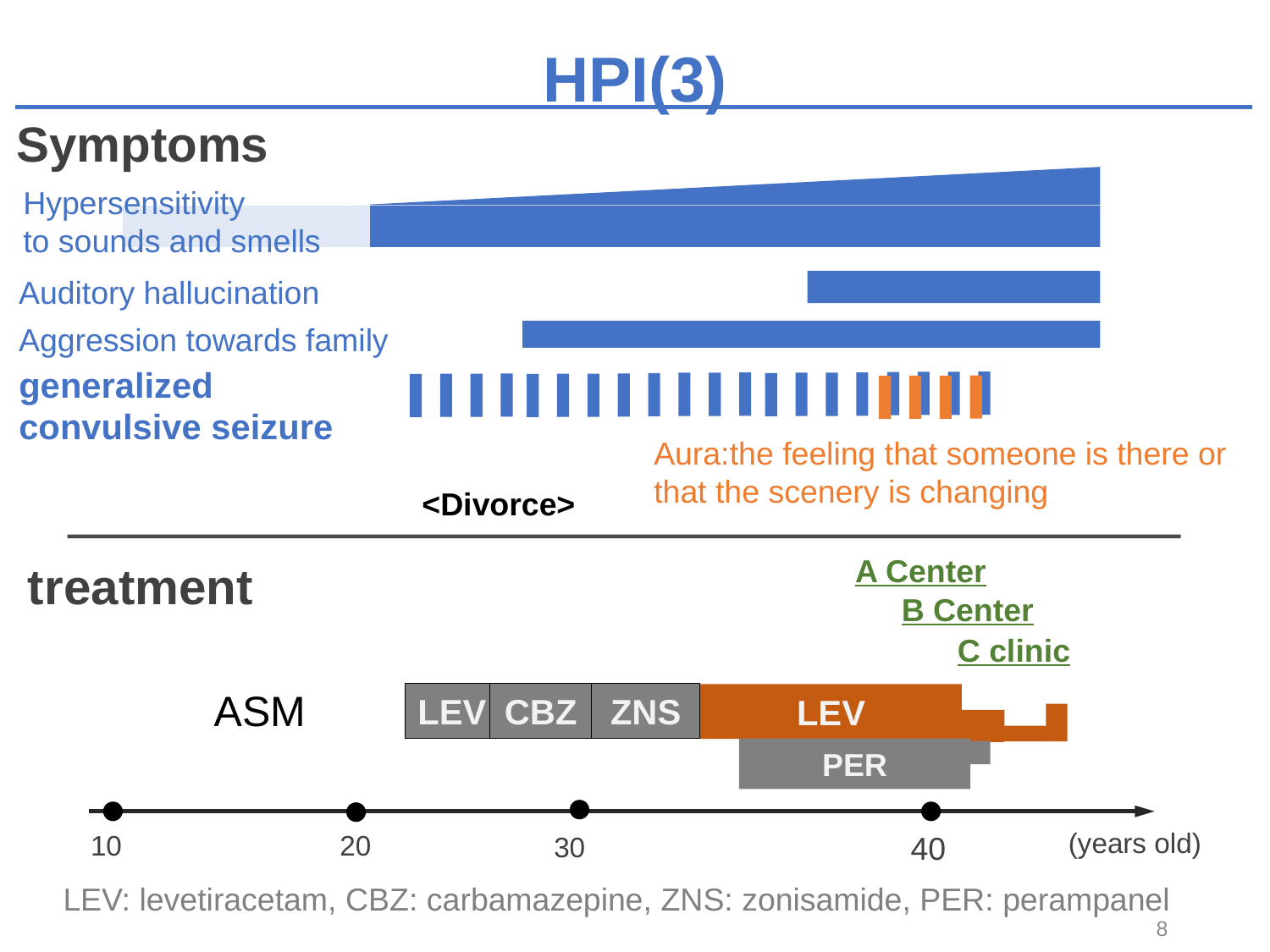

# HPI(3)
Symptoms

Hypersensitivity
to sounds and smells

Auditory hallucination

Aggression towards family

generalized convulsive seizure

Aura:the feeling that someone is there or that the scenery is changing
<Divorce>
A Center
treatment
B Center
C clinic
ASM
CBZ
ZNS
LEV
LEV

PER

(years old)
10
20
40
30
LEV: levetiracetam, CBZ: carbamazepine, ZNS: zonisamide, PER: perampanel
8

症状